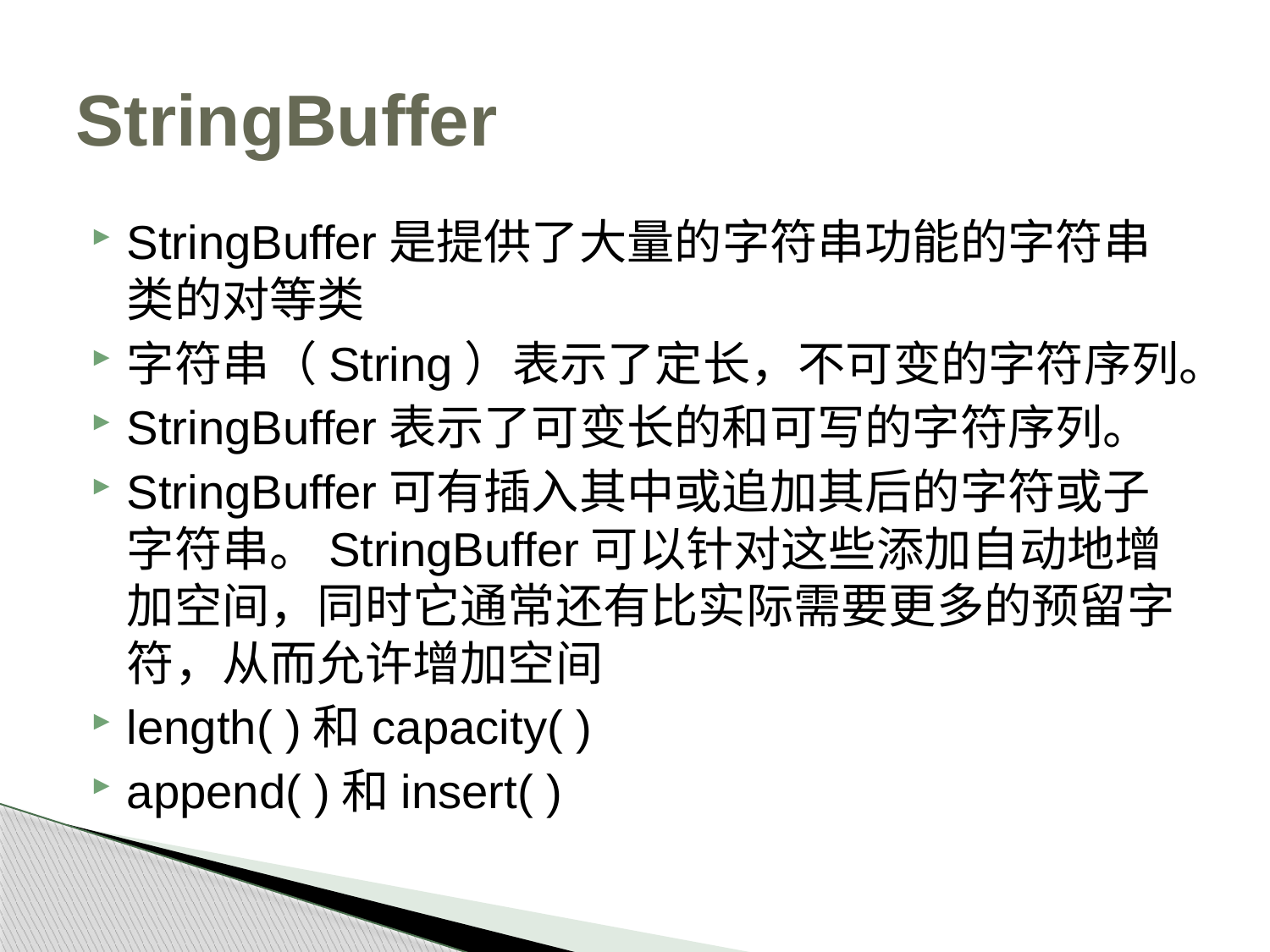

# StringBuffer
StringBuffer是提供了大量的字符串功能的字符串类的对等类
字符串（String）表示了定长，不可变的字符序列。
StringBuffer表示了可变长的和可写的字符序列。
StringBuffer可有插入其中或追加其后的字符或子字符串。StringBuffer可以针对这些添加自动地增加空间，同时它通常还有比实际需要更多的预留字符，从而允许增加空间
length( )和capacity( )
append( )和insert( )